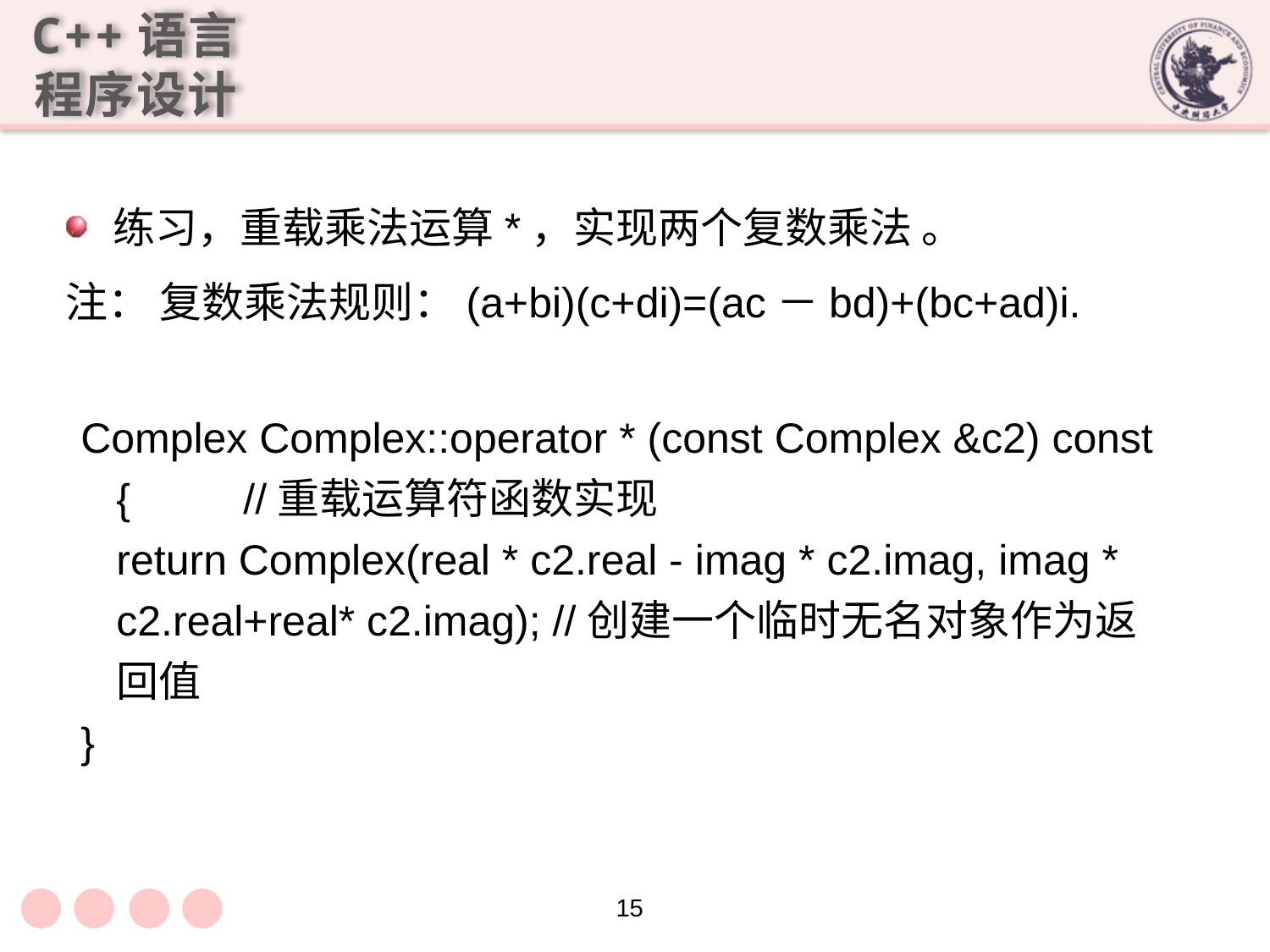

#
练习，重载乘法运算*，实现两个复数乘法 。
注： 复数乘法规则：(a+bi)(c+di)=(ac－bd)+(bc+ad)i.

Complex Complex::operator * (const Complex &c2) const {	//重载运算符函数实现
	return Complex(real * c2.real - imag * c2.imag, imag * c2.real+real* c2.imag); //创建一个临时无名对象作为返回值
}

15